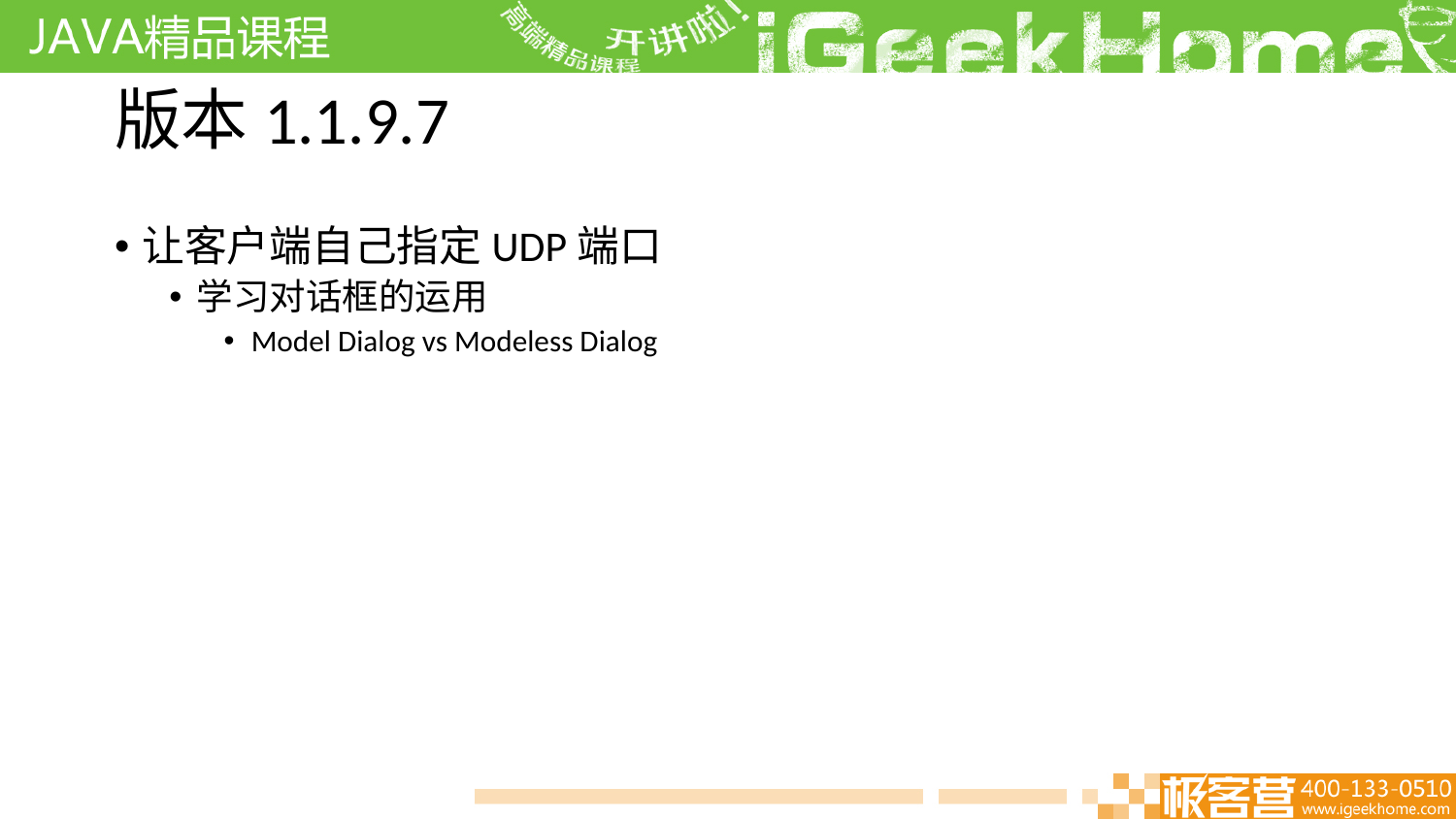

# 版本1.1.9.7
让客户端自己指定UDP端口
学习对话框的运用
Model Dialog vs Modeless Dialog